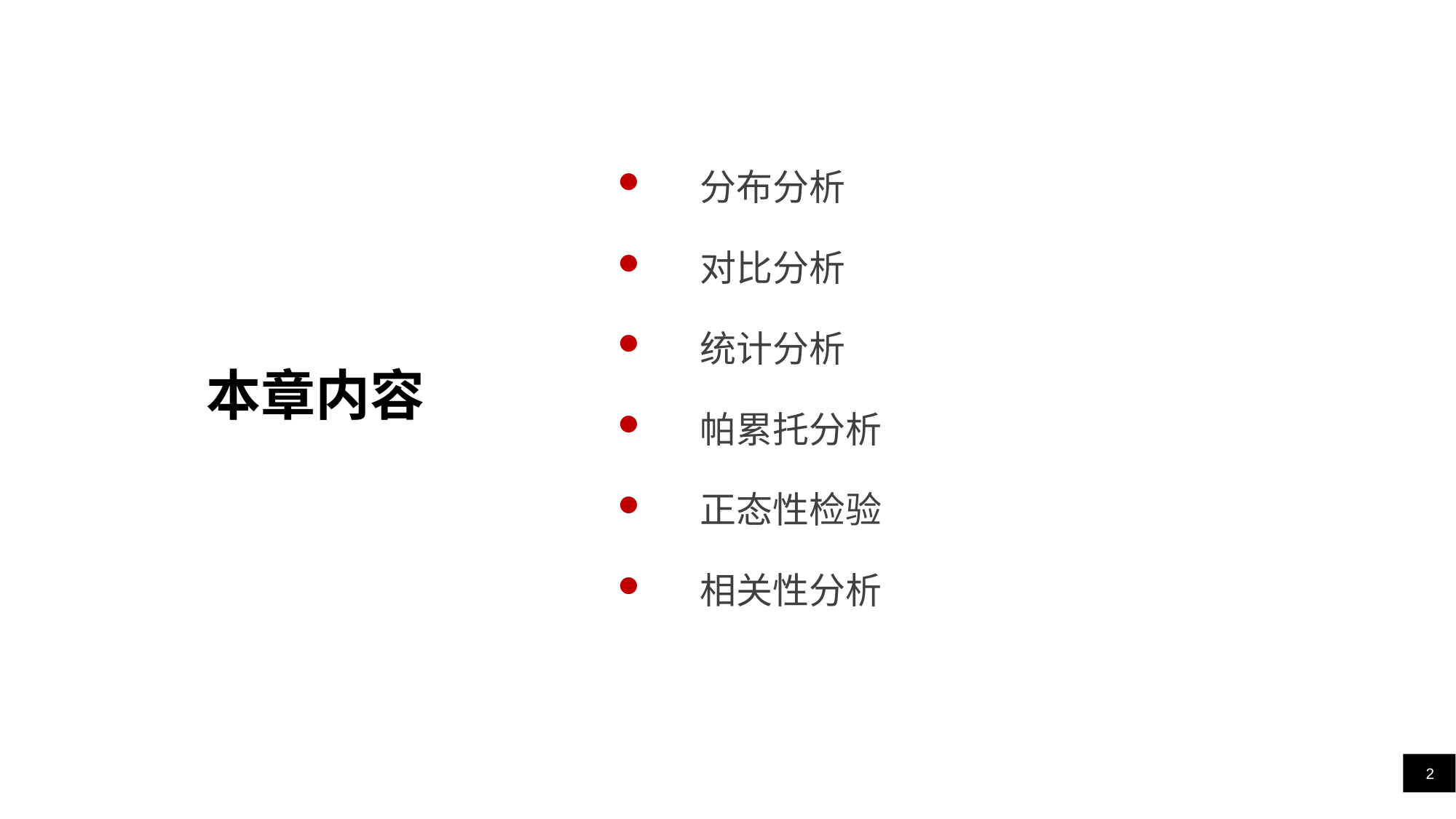

分布分析
    对比分析
    统计分析
    帕累托分析
    正态性检验
    相关性分析
# 本章内容